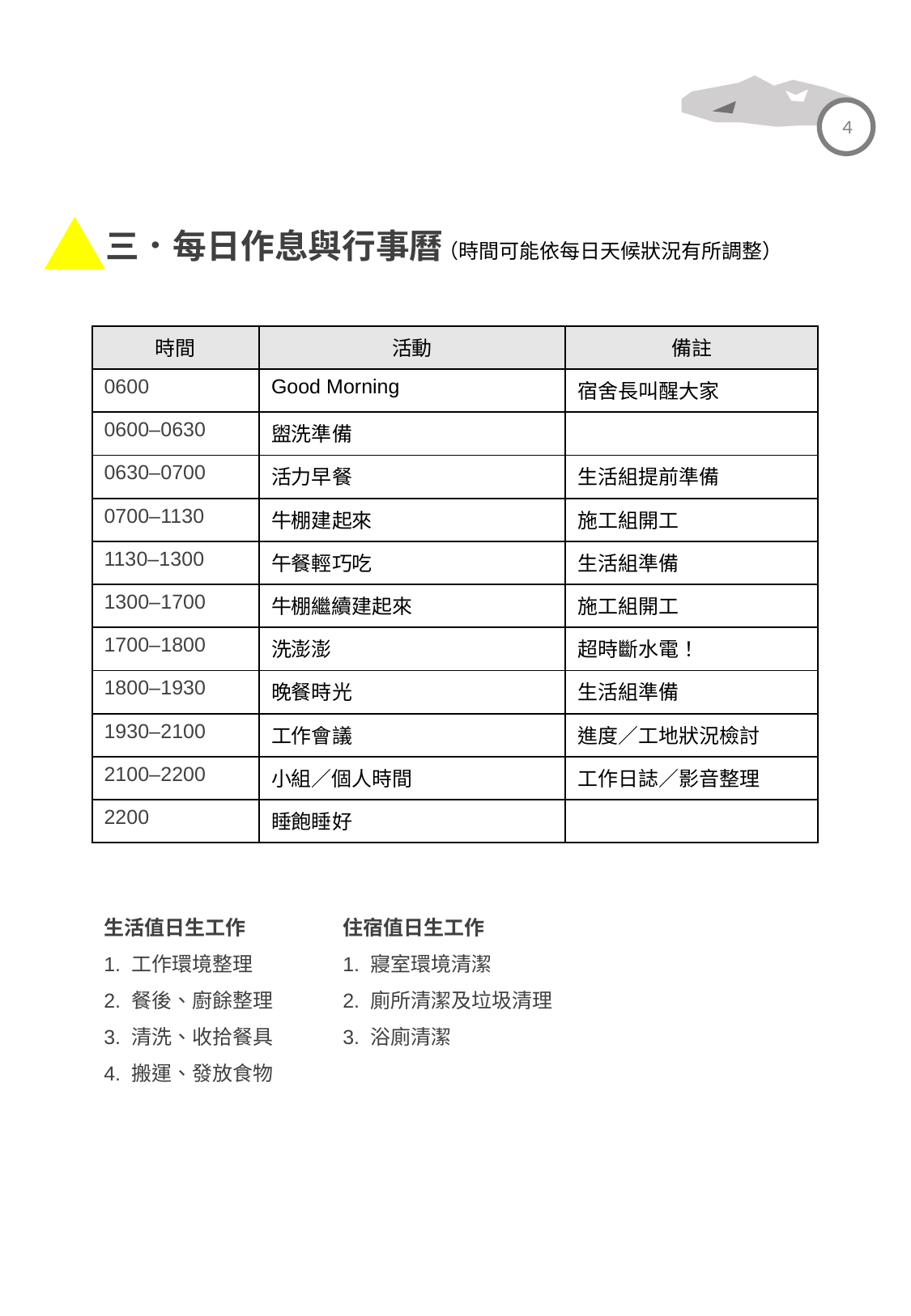

４

三．每日作息與行事曆
（時間可能依每日天候狀況有所調整）
| 時間 | 活動 | 備註 |
| --- | --- | --- |
| 0600 | Good Morning | 宿舍長叫醒大家 |
| 0600–0630 | 盥洗準備 |  |
| 0630–0700 | 活力早餐 | 生活組提前準備 |
| 0700–1130 | 牛棚建起來 | 施工組開工 |
| 1130–1300 | 午餐輕巧吃 | 生活組準備 |
| 1300–1700 | 牛棚繼續建起來 | 施工組開工 |
| 1700–1800 | 洗澎澎 | 超時斷水電！ |
| 1800–1930 | 晚餐時光 | 生活組準備 |
| 1930–2100 | 工作會議 | 進度／工地狀況檢討 |
| 2100–2200 | 小組／個人時間 | 工作日誌／影音整理 |
| 2200 | 睡飽睡好 |  |
生活值日生工作
1. 工作環境整理
2. 餐後、廚餘整理
3. 清洗、收拾餐具
4. 搬運、發放食物
住宿值日生工作
1. 寢室環境清潔
2. 廁所清潔及垃圾清理
3. 浴廁清潔